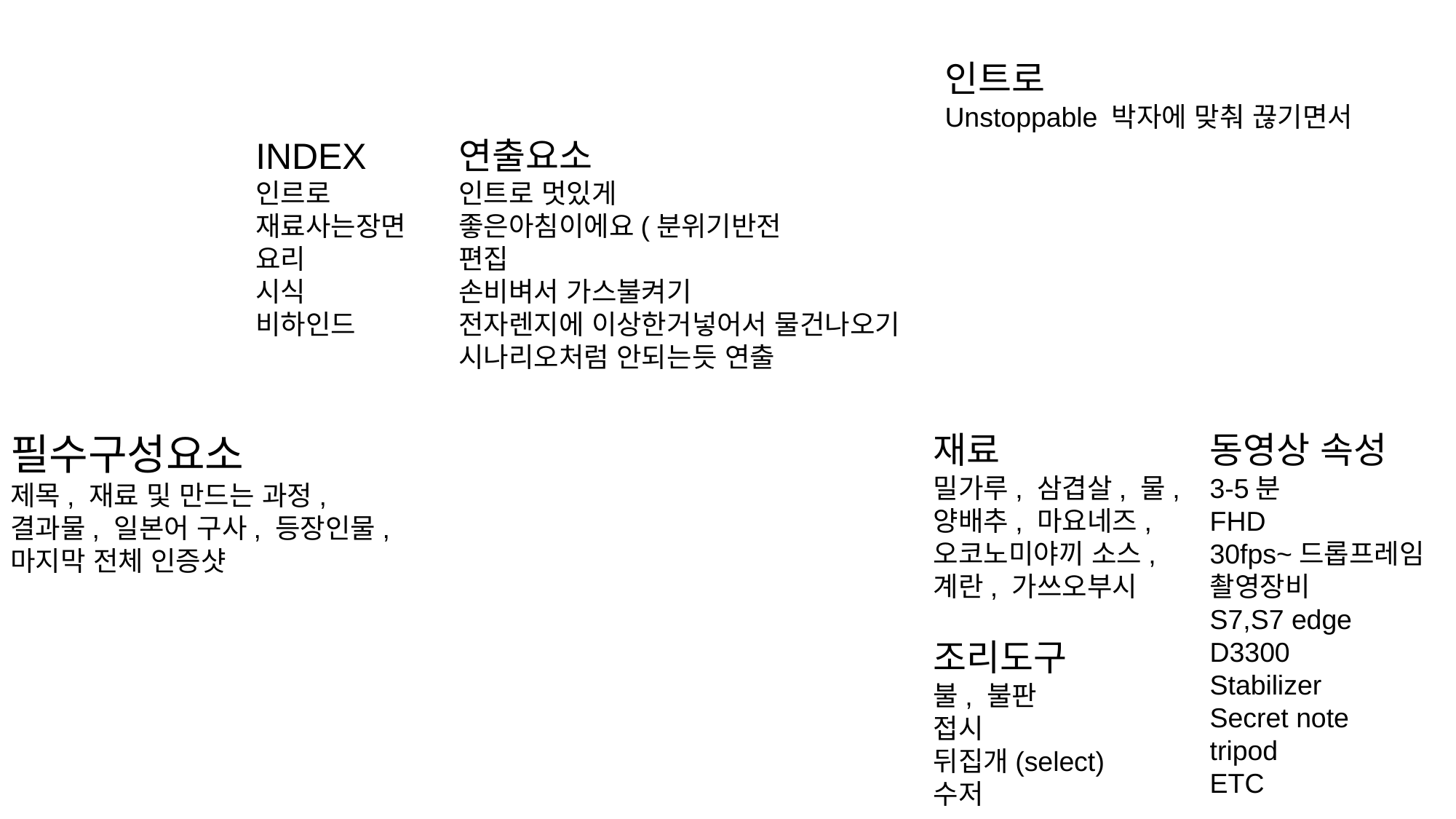

인트로
Unstoppable 박자에 맞춰 끊기면서
INDEX
인르로
재료사는장면
요리
시식
비하인드

연출요소
인트로 멋있게
좋은아침이에요(분위기반전
편집
손비벼서 가스불켜기
전자렌지에 이상한거넣어서 물건나오기
시나리오처럼 안되는듯 연출
필수구성요소
제목, 재료 및 만드는 과정,
결과물, 일본어 구사, 등장인물,
마지막 전체 인증샷
재료
밀가루, 삼겹살, 물,
양배추, 마요네즈,
오코노미야끼 소스,
계란, 가쓰오부시

조리도구
불, 불판
접시
뒤집개(select)
수저
동영상 속성
3-5분
FHD
30fps~드롭프레임
촬영장비
S7,S7 edge
D3300
Stabilizer
Secret note
tripod
ETC